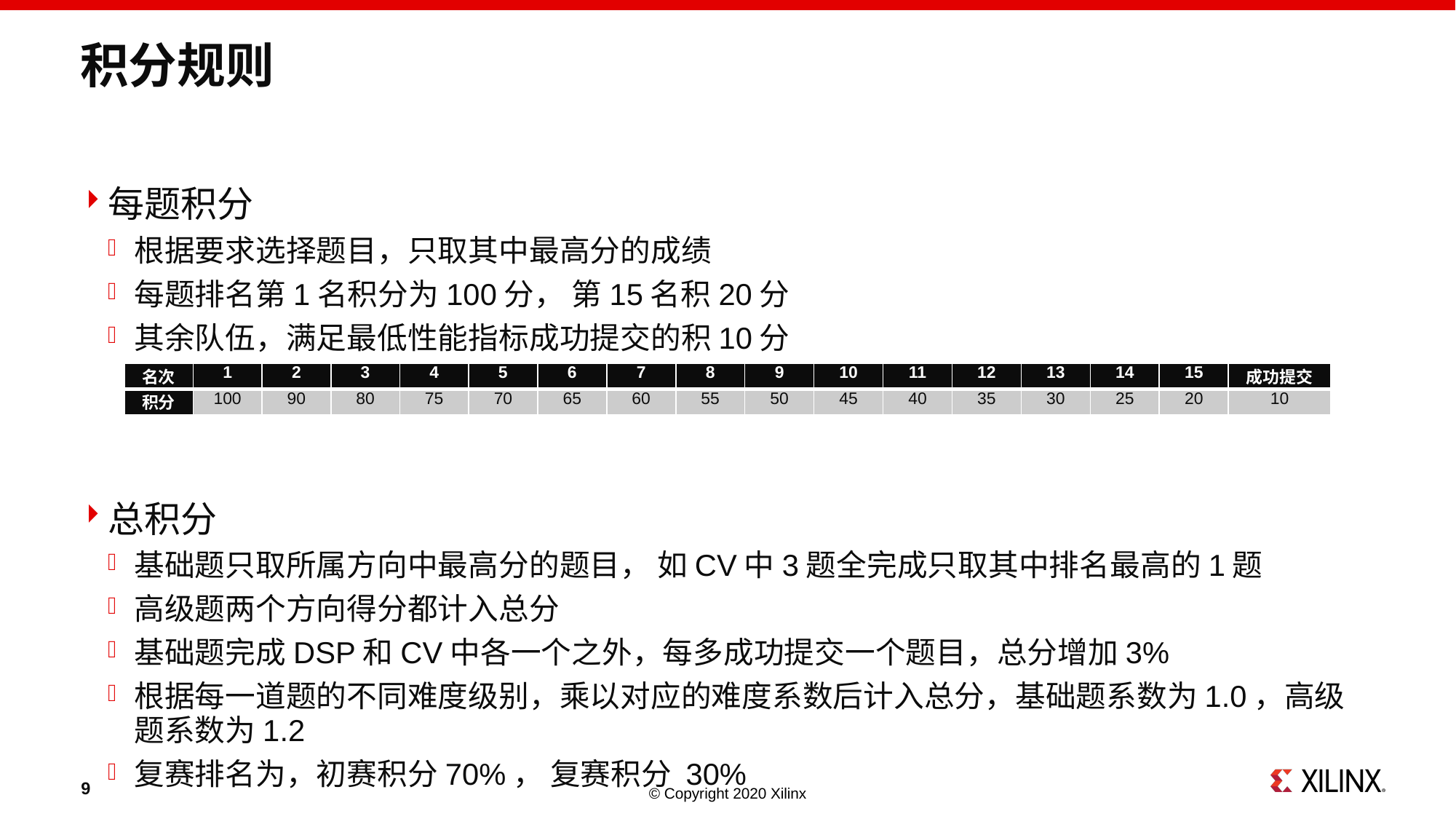

# 积分规则
每题积分
根据要求选择题目，只取其中最高分的成绩
每题排名第1名积分为100分， 第15名积20分
其余队伍，满足最低性能指标成功提交的积10分

总积分
基础题只取所属方向中最高分的题目， 如CV中3题全完成只取其中排名最高的1题
高级题两个方向得分都计入总分
基础题完成DSP和CV中各一个之外，每多成功提交一个题目，总分增加3%
根据每一道题的不同难度级别，乘以对应的难度系数后计入总分，基础题系数为1.0，高级题系数为1.2
复赛排名为，初赛积分70%， 复赛积分 30%

| 名次 | 1 | 2 | 3 | 4 | 5 | 6 | 7 | 8 | 9 | 10 | 11 | 12 | 13 | 14 | 15 | 成功提交 |
| --- | --- | --- | --- | --- | --- | --- | --- | --- | --- | --- | --- | --- | --- | --- | --- | --- |
| 积分 | 100 | 90 | 80 | 75 | 70 | 65 | 60 | 55 | 50 | 45 | 40 | 35 | 30 | 25 | 20 | 10 |

9